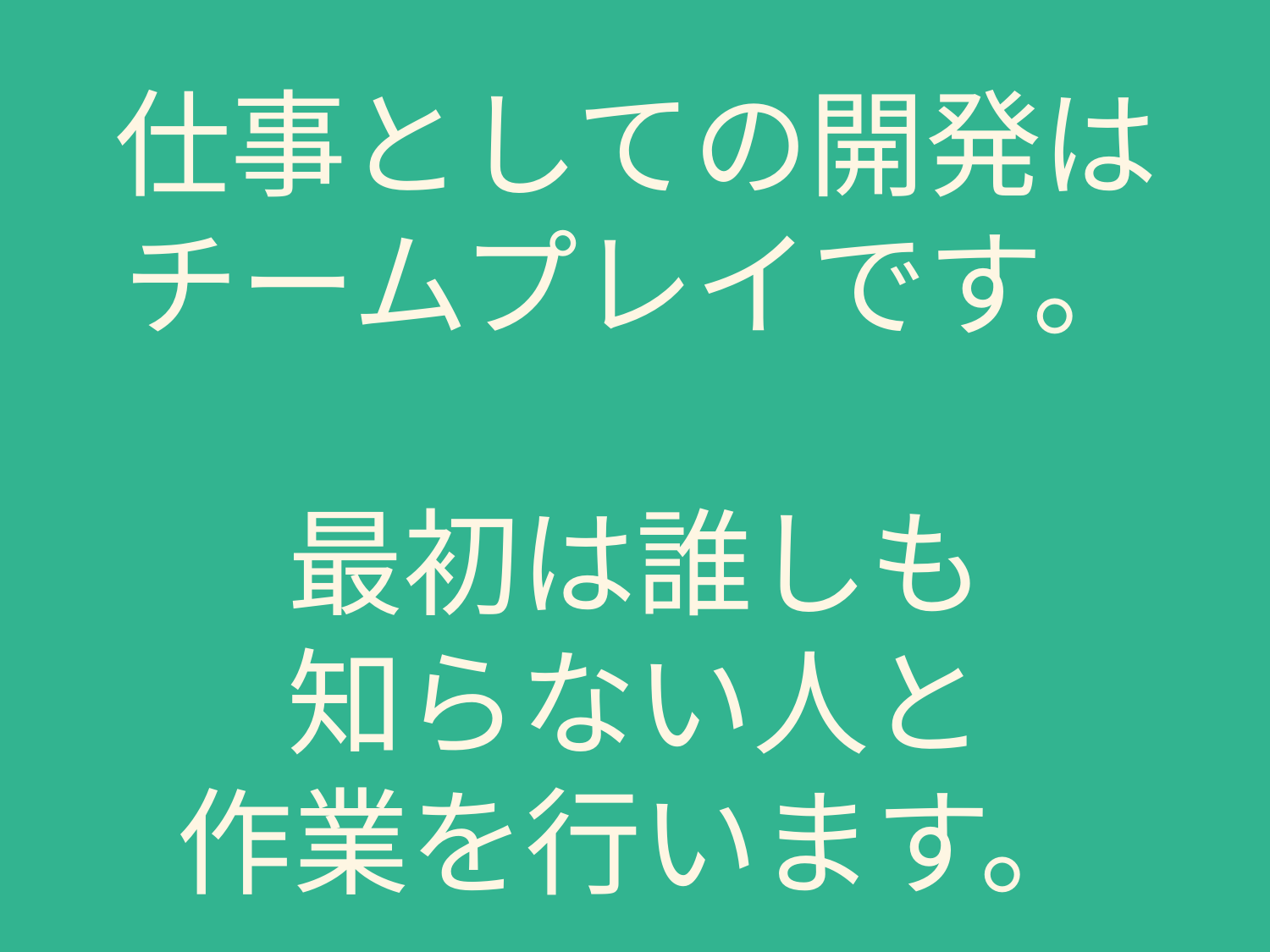

# 仕事としての開発は チームプレイです。 最初は誰しも 知らない人と 作業を行います。